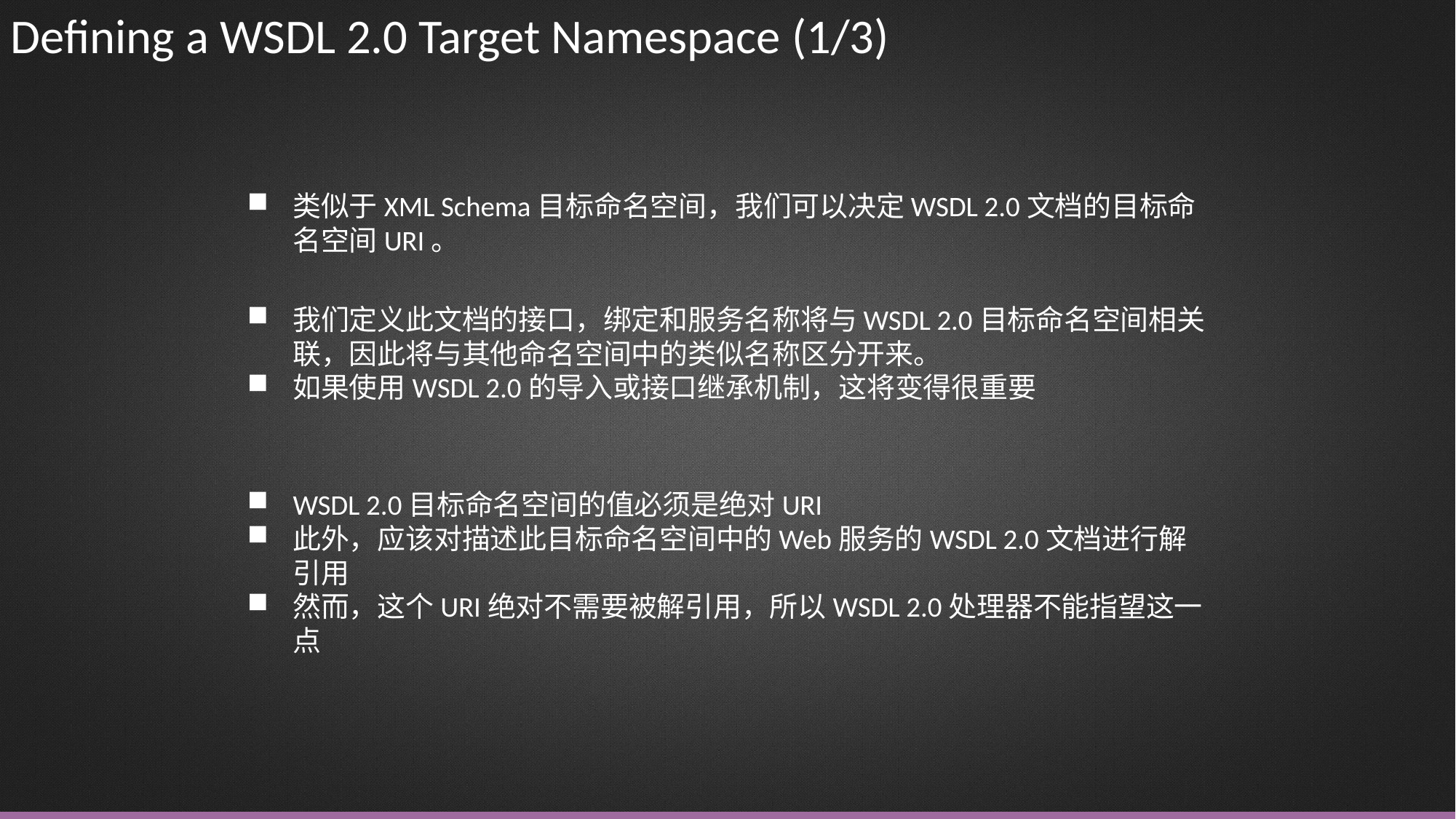

Defining a WSDL 2.0 Target Namespace (1/3)

类似于XML Schema目标命名空间，我们可以决定WSDL 2.0文档的目标命名空间URI。

我们定义此文档的接口，绑定和服务名称将与WSDL 2.0目标命名空间相关联，因此将与其他命名空间中的类似名称区分开来。
如果使用WSDL 2.0的导入或接口继承机制，这将变得很重要

WSDL 2.0目标命名空间的值必须是绝对URI
此外，应该对描述此目标命名空间中的Web服务的WSDL 2.0文档进行解引用
然而，这个URI绝对不需要被解引用，所以WSDL 2.0处理器不能指望这一点